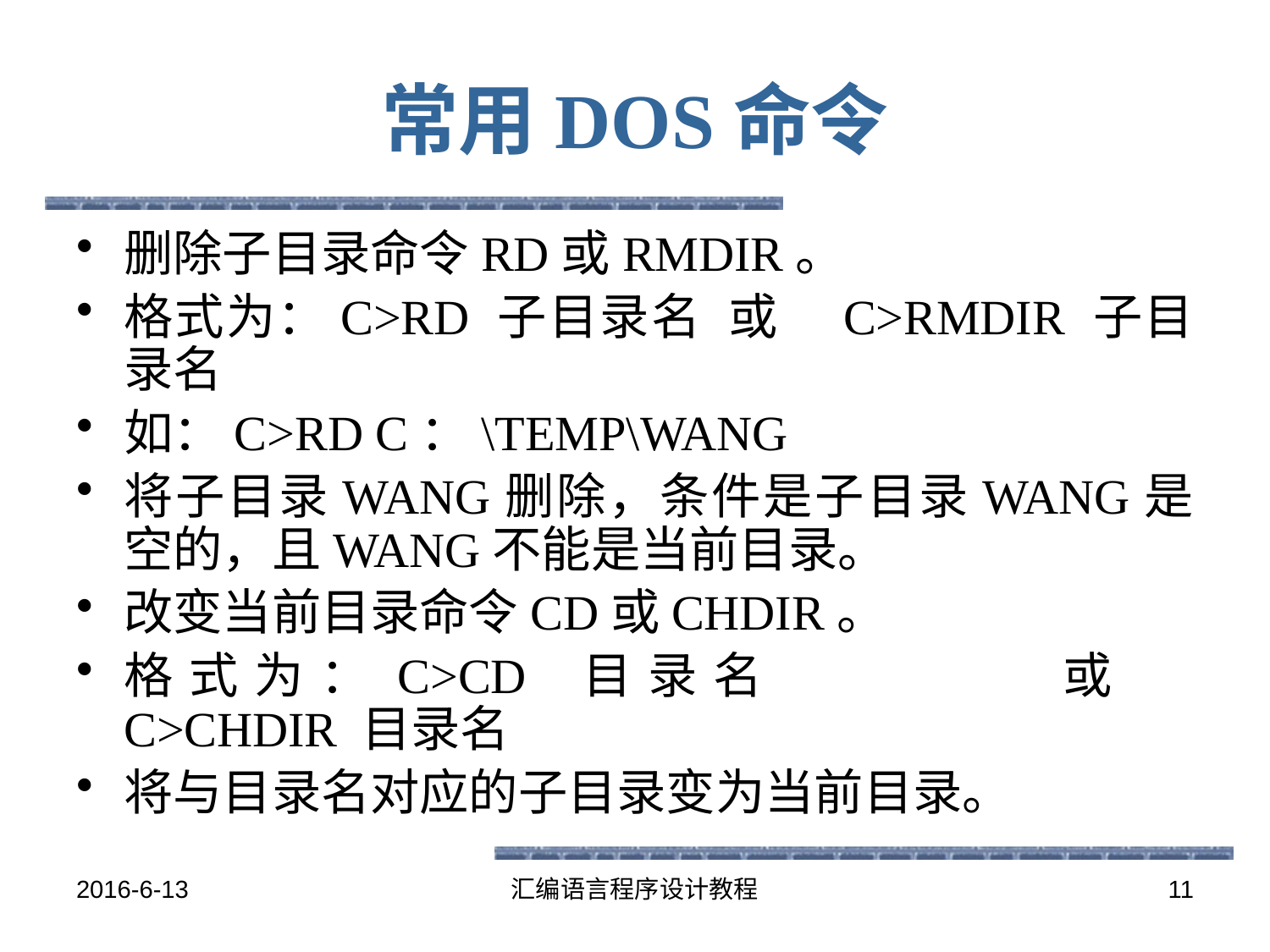

# 常用DOS命令
删除子目录命令RD或RMDIR。
格式为：C>RD 子目录名  或    C>RMDIR 子目录名
如：C>RD C：\TEMP\WANG
将子目录WANG删除，条件是子目录WANG是空的，且WANG不能是当前目录。
改变当前目录命令CD或CHDIR。
格式为：C>CD 目录名		或    C>CHDIR 目录名
将与目录名对应的子目录变为当前目录。
2016-6-13
汇编语言程序设计教程
11